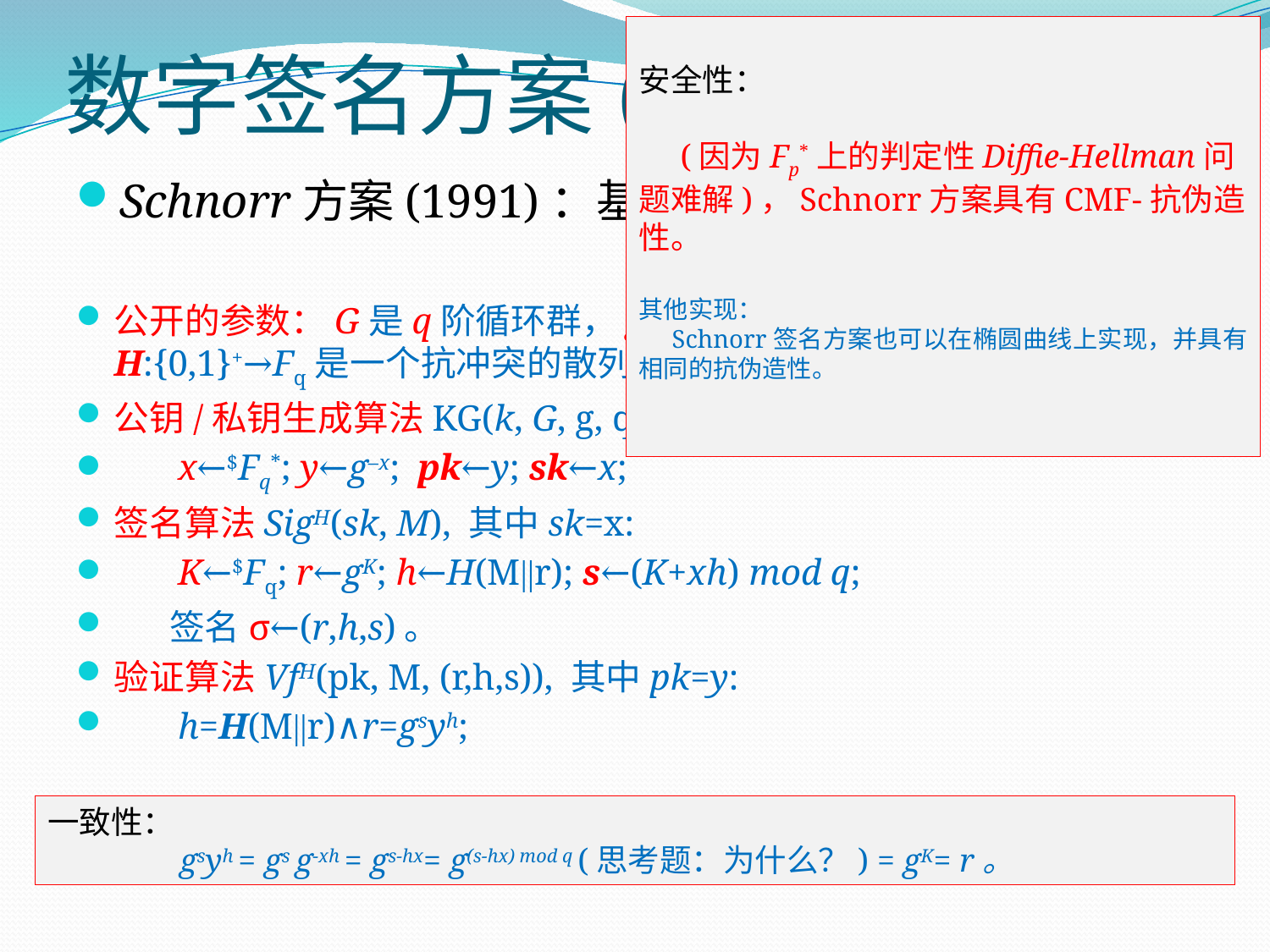

安全性：

     (因为Fp*上的判定性Diffie-Hellman问题难解)，Schnorr方案具有CMF-抗伪造性。

其他实现：
     Schnorr签名方案也可以在椭圆曲线上实现，并具有相同的抗伪造性。

# 数字签名方案(5)
Schnorr方案(1991)：基本算法及安全性

公开的参数：G是q阶循环群，g是G的生成子，q是k位素数；H:{0,1}+→Fq是一个抗冲突的散列函数。
公钥/私钥生成算法KG(k, G, g, q):
       x←$Fq*; y←g–x;  pk←y; sk←x;
签名算法SigH(sk, M), 其中sk=x:
       K←$Fq; r←gK; h←H(M||r); s←(K+xh) mod q;
      签名σ←(r,h,s)。
验证算法VfH(pk, M, (r,h,s)), 其中pk=y:
       h=H(M||r)∧r=gsyh;
一致性：
                gsyh = gs g-xh = gs-hx= g(s-hx) mod q (思考题：为什么？) = gK= r。